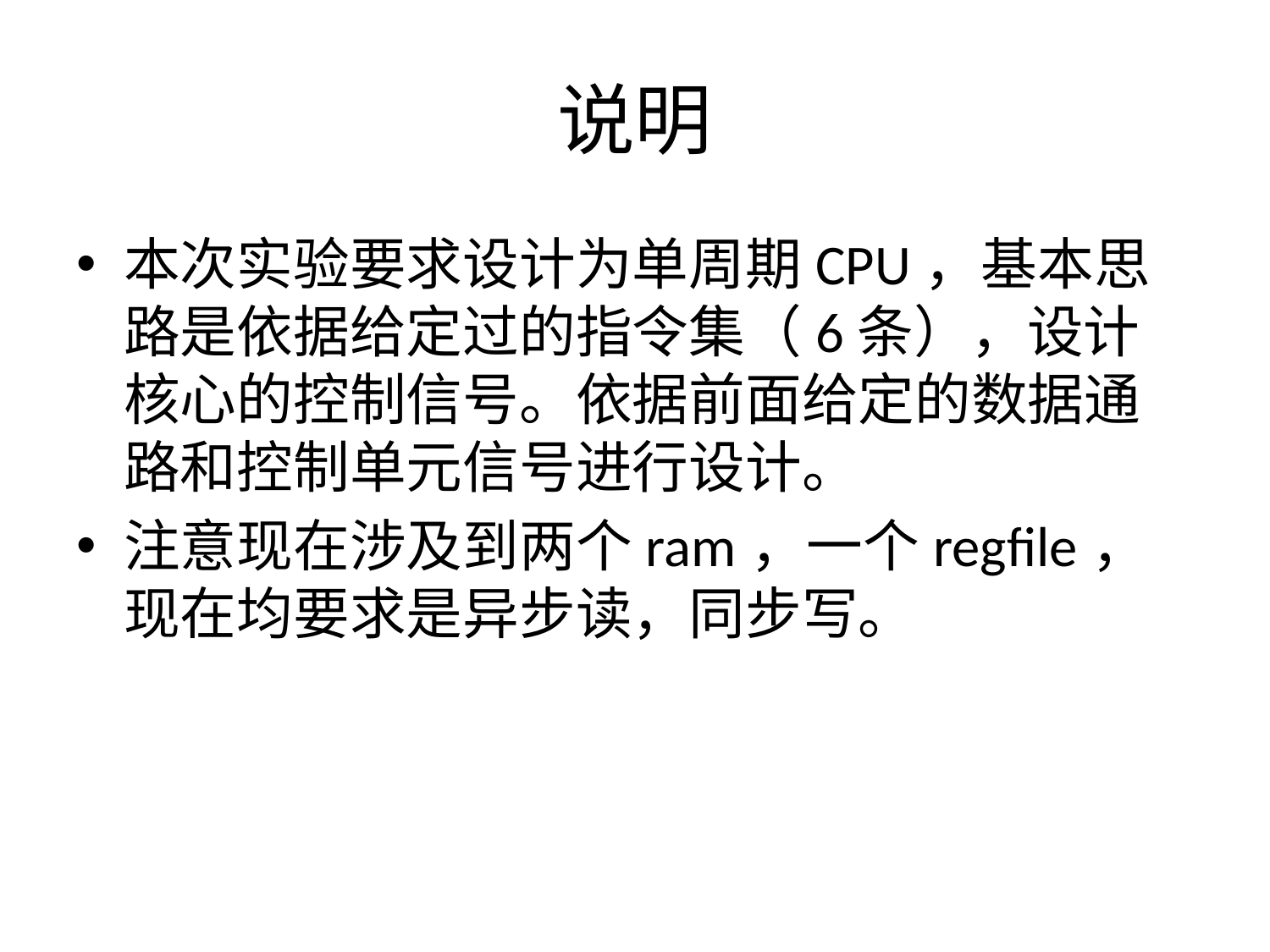

# 说明
本次实验要求设计为单周期CPU，基本思路是依据给定过的指令集（6条），设计核心的控制信号。依据前面给定的数据通路和控制单元信号进行设计。
注意现在涉及到两个ram，一个regfile，现在均要求是异步读，同步写。